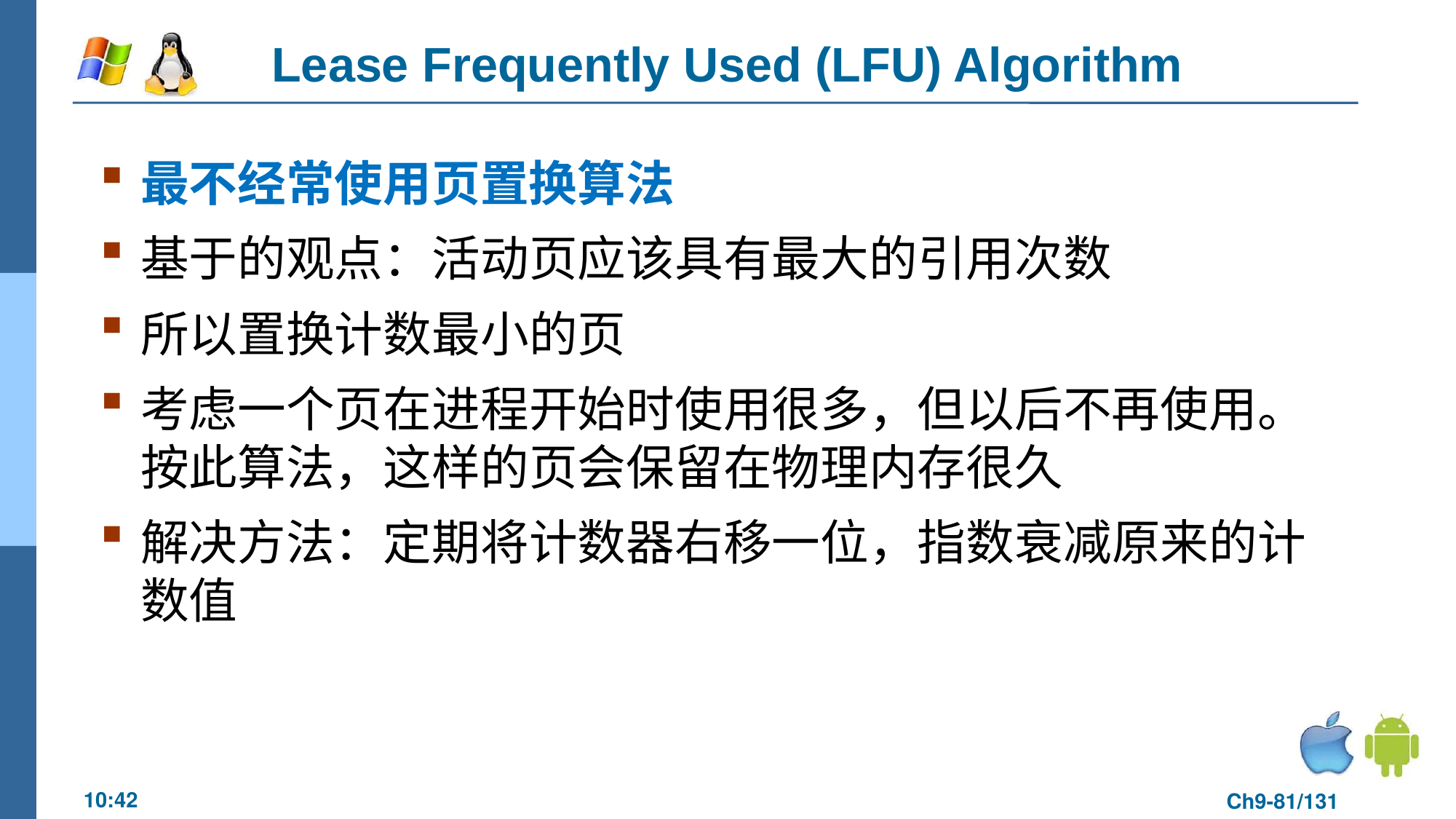

# Lease Frequently Used (LFU) Algorithm
最不经常使用页置换算法
基于的观点：活动页应该具有最大的引用次数
所以置换计数最小的页
考虑一个页在进程开始时使用很多，但以后不再使用。按此算法，这样的页会保留在物理内存很久
解决方法：定期将计数器右移一位，指数衰减原来的计数值